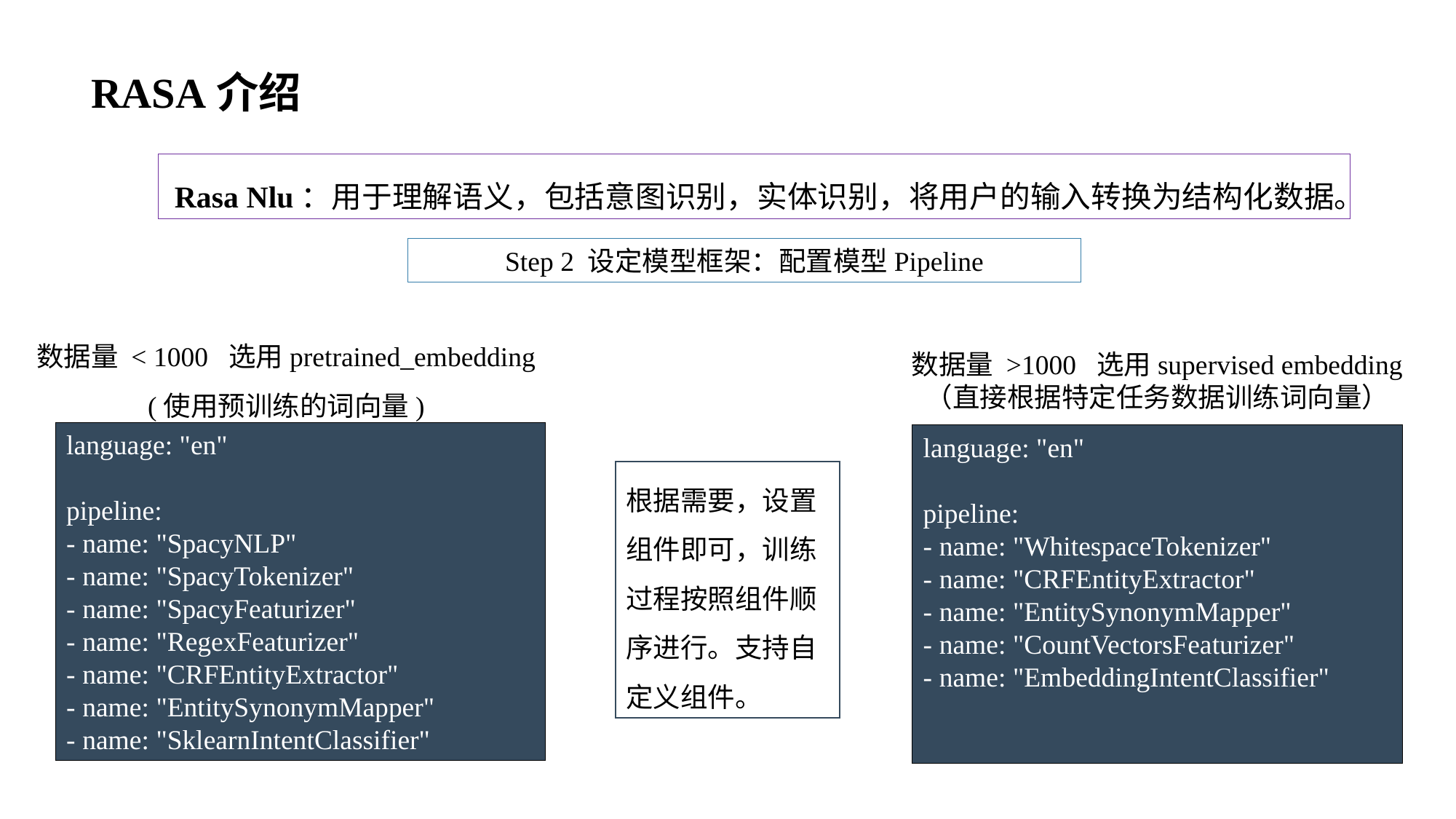

# RASA介绍
Rasa Nlu：用于理解语义，包括意图识别，实体识别，将用户的输入转换为结构化数据。
Step 2 设定模型框架：配置模型Pipeline
数据量 < 1000  选用pretrained_embedding
(使用预训练的词向量)
数据量 >1000  选用supervised embedding
（直接根据特定任务数据训练词向量）
language: "en"

pipeline:
- name: "SpacyNLP"
- name: "SpacyTokenizer"
- name: "SpacyFeaturizer"
- name: "RegexFeaturizer"
- name: "CRFEntityExtractor"
- name: "EntitySynonymMapper"
- name: "SklearnIntentClassifier"
language: "en"

pipeline:
- name: "WhitespaceTokenizer"
- name: "CRFEntityExtractor"
- name: "EntitySynonymMapper"
- name: "CountVectorsFeaturizer"
- name: "EmbeddingIntentClassifier"

根据需要，设置组件即可，训练过程按照组件顺序进行。支持自定义组件。